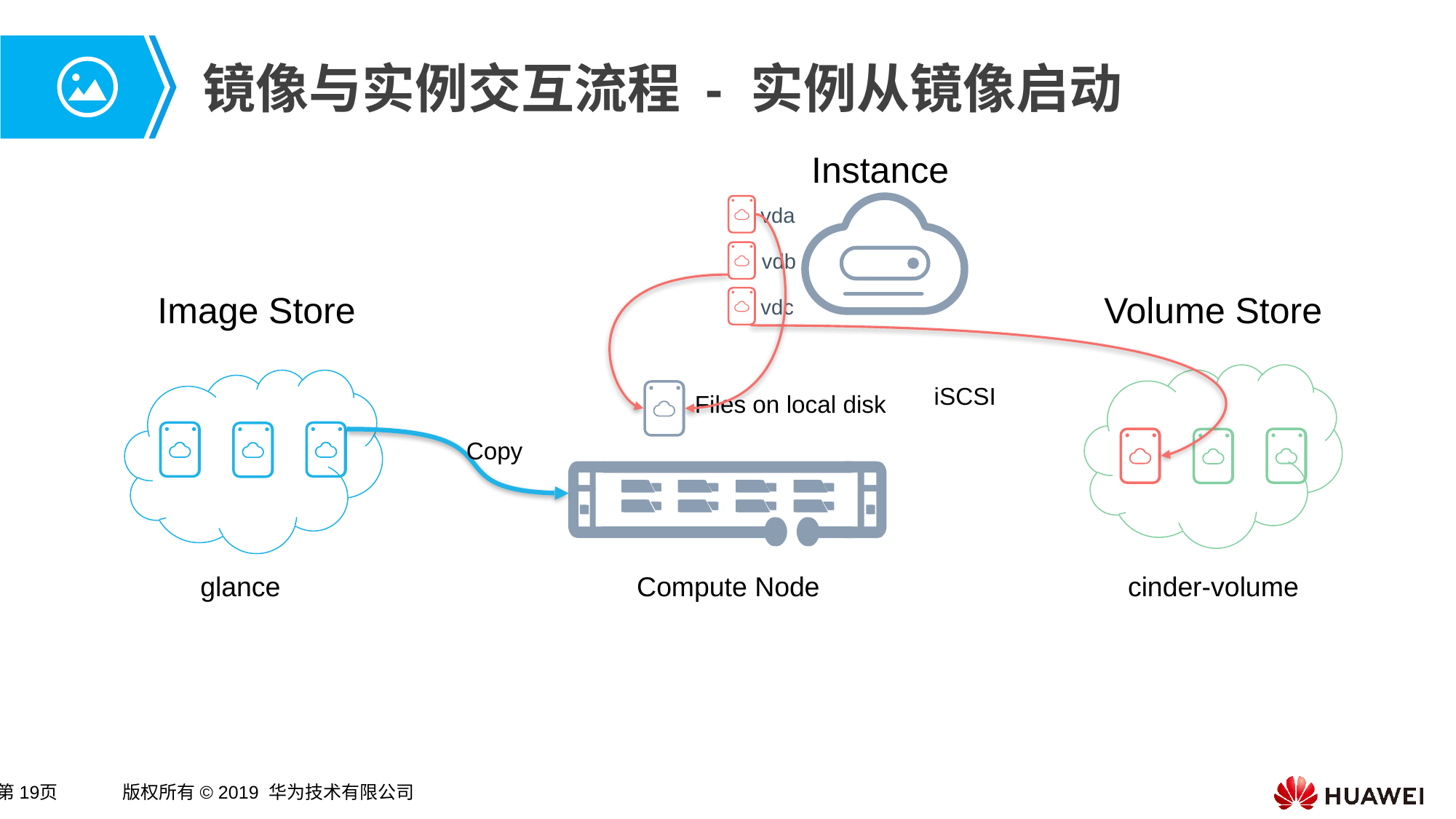

# 镜像与实例交互流程 - 实例从镜像启动
Instance

vda

vdb
Image Store
Volume Store

vdc

iSCSI

Files on local disk

Copy

glance
Compute Node
cinder-volume